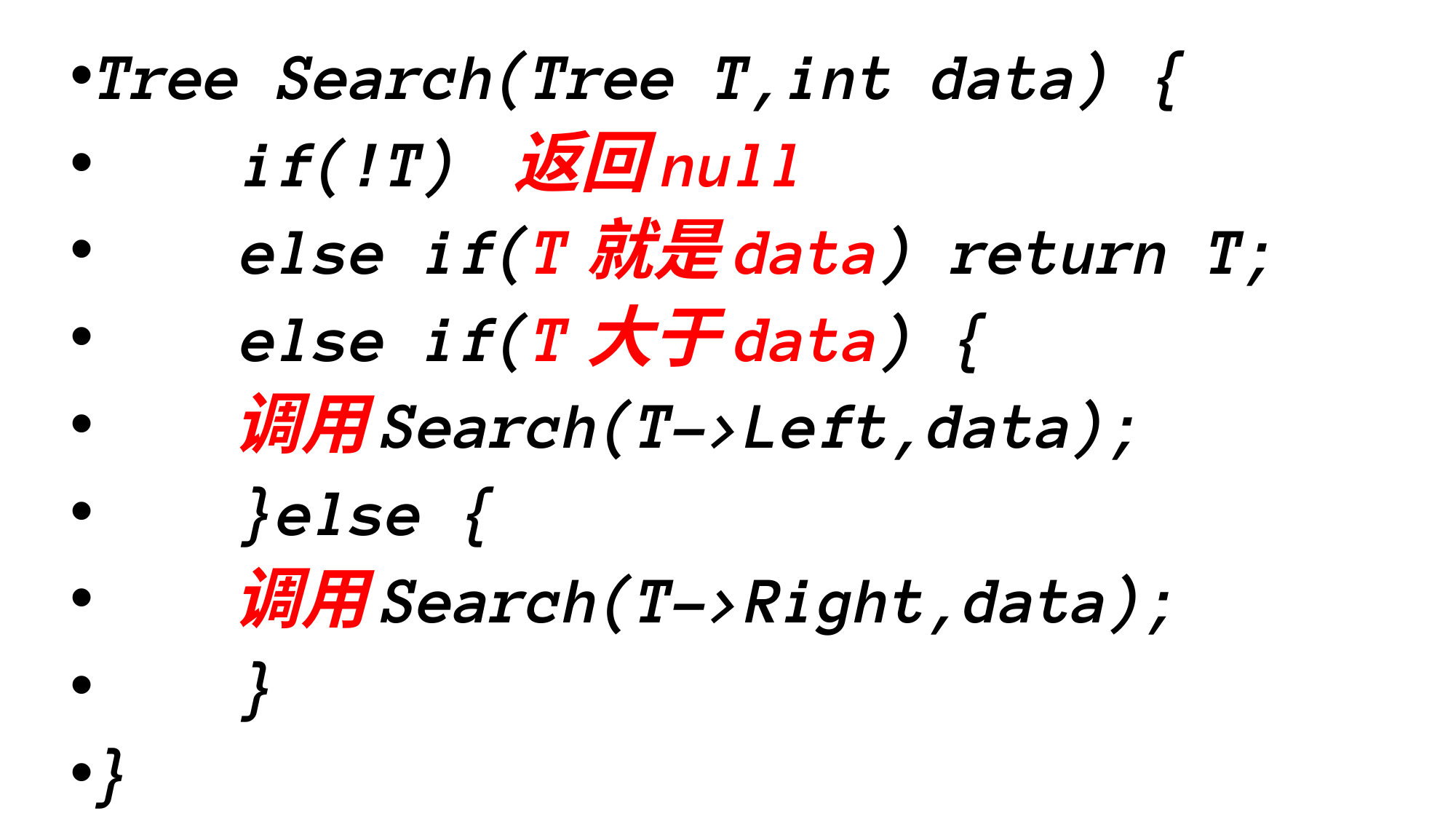

Tree Search(Tree T,int data) {
    if(!T) 返回null
    else if(T就是data) return T;
    else if(T大于data) {
        调用Search(T->Left,data);
    }else {
        调用Search(T->Right,data);
    }
}